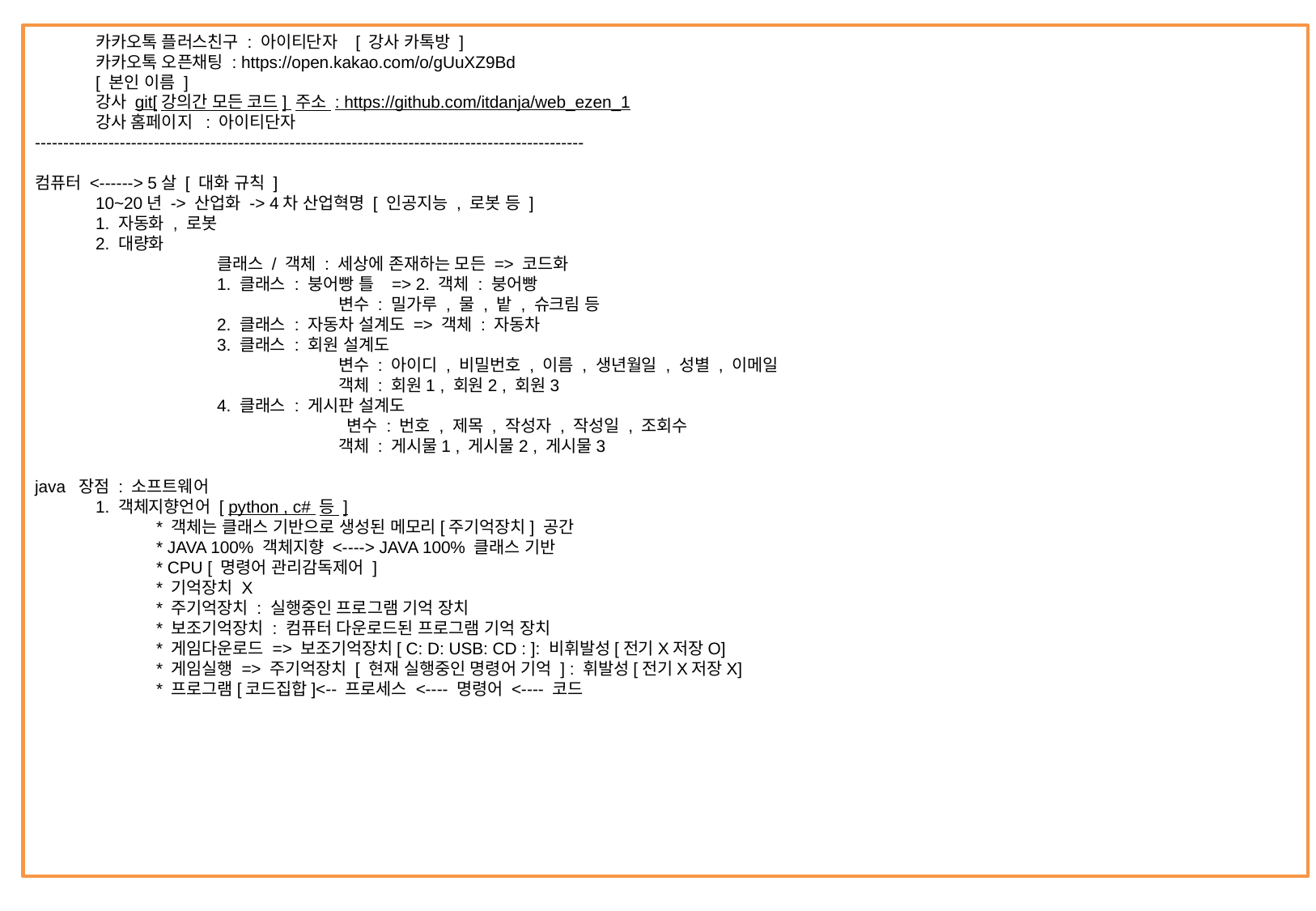

카카오톡 플러스친구 : 아이티단자   [ 강사 카톡방 ]
카카오톡 오픈채팅 : https://open.kakao.com/o/gUuXZ9Bd
[ 본인 이름 ]
강사 git[강의간 모든 코드] 주소 : https://github.com/itdanja/web_ezen_1
강사 홈페이지  : 아이티단자
-------------------------------------------------------------------------------------------------

컴퓨터 <------> 5살 [ 대화 규칙 ]
10~20년 -> 산업화 -> 4차 산업혁명 [ 인공지능 , 로봇 등 ]
1. 자동화 , 로봇
2. 대량화
	클래스 / 객체 : 세상에 존재하는 모든 => 코드화
	1. 클래스 : 붕어빵 틀   => 2. 객체 : 붕어빵
		변수 : 밀가루 , 물 , 밭 , 슈크림 등
	2. 클래스 : 자동차 설계도 => 객체 : 자동차
	3. 클래스 : 회원 설계도
		변수 : 아이디 , 비밀번호 , 이름 , 생년월일 , 성별 , 이메일
		객체 : 회원1 , 회원2 , 회원3
	4. 클래스 : 게시판 설계도
		 변수 : 번호 , 제목 , 작성자 , 작성일 , 조회수
		객체 : 게시물1 , 게시물2 , 게시물3

java  장점 : 소프트웨어
1. 객체지향언어 [ python , c# 등 ]
* 객체는 클래스 기반으로 생성된 메모리[주기억장치] 공간
* JAVA 100% 객체지향 <----> JAVA 100% 클래스 기반
* CPU [ 명령어 관리감독제어 ]
* 기억장치 X
* 주기억장치 : 실행중인 프로그램 기억 장치
* 보조기억장치 : 컴퓨터 다운로드된 프로그램 기억 장치
* 게임다운로드 => 보조기억장치[ C: D: USB: CD : ]: 비휘발성[전기X저장O]
* 게임실행 => 주기억장치 [ 현재 실행중인 명령어 기억 ] : 휘발성[전기X저장X]
* 프로그램[코드집합]<-- 프로세스 <---- 명령어 <---- 코드